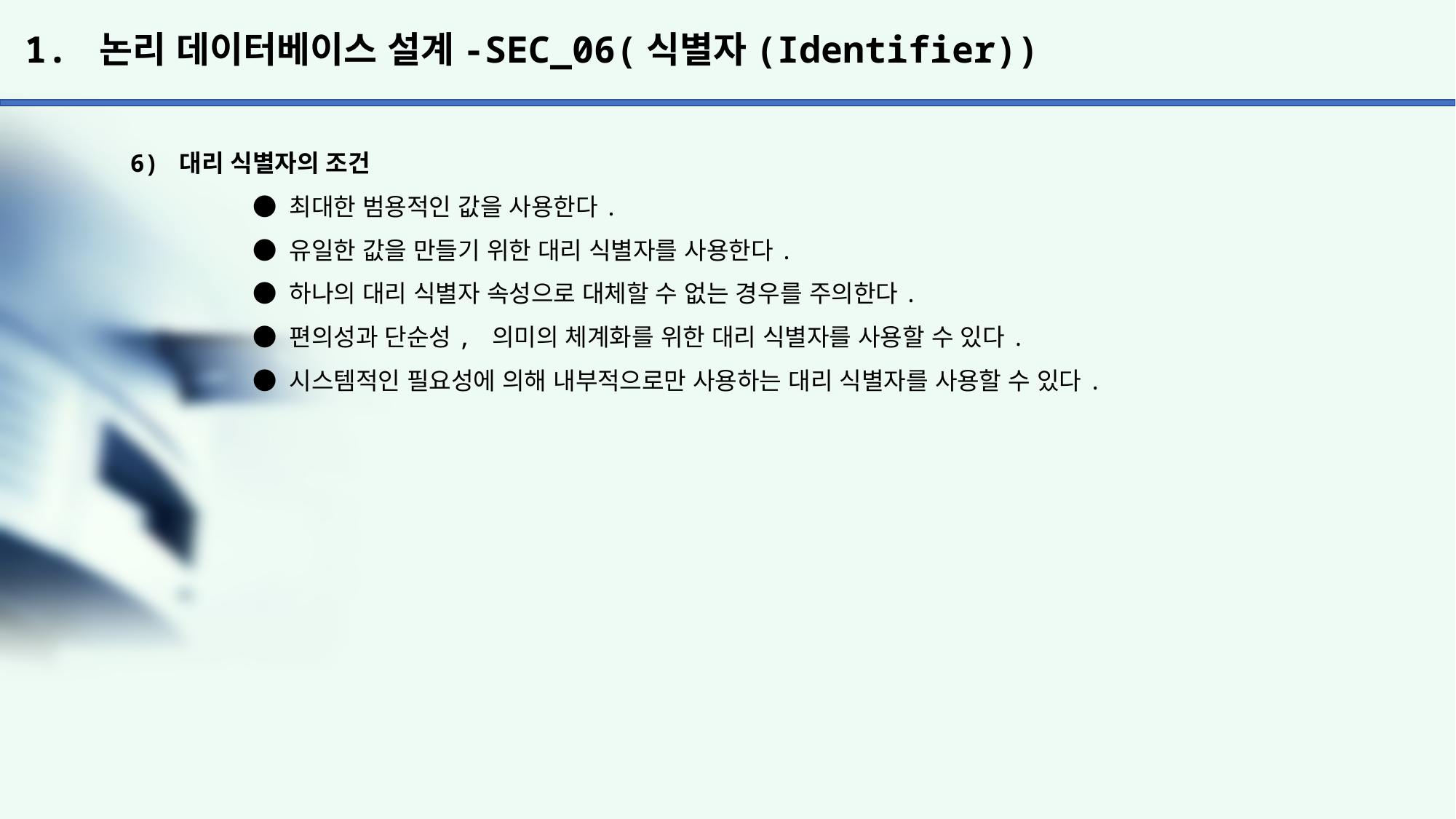

# 1. 논리 데이터베이스 설계-SEC_06(식별자(Identifier))
6) 대리 식별자의 조건
	  ● 최대한 범용적인 값을 사용한다.
	  ● 유일한 값을 만들기 위한 대리 식별자를 사용한다.
	  ● 하나의 대리 식별자 속성으로 대체할 수 없는 경우를 주의한다.
	  ● 편의성과 단순성, 의미의 체계화를 위한 대리 식별자를 사용할 수 있다.
	  ● 시스템적인 필요성에 의해 내부적으로만 사용하는 대리 식별자를 사용할 수 있다.